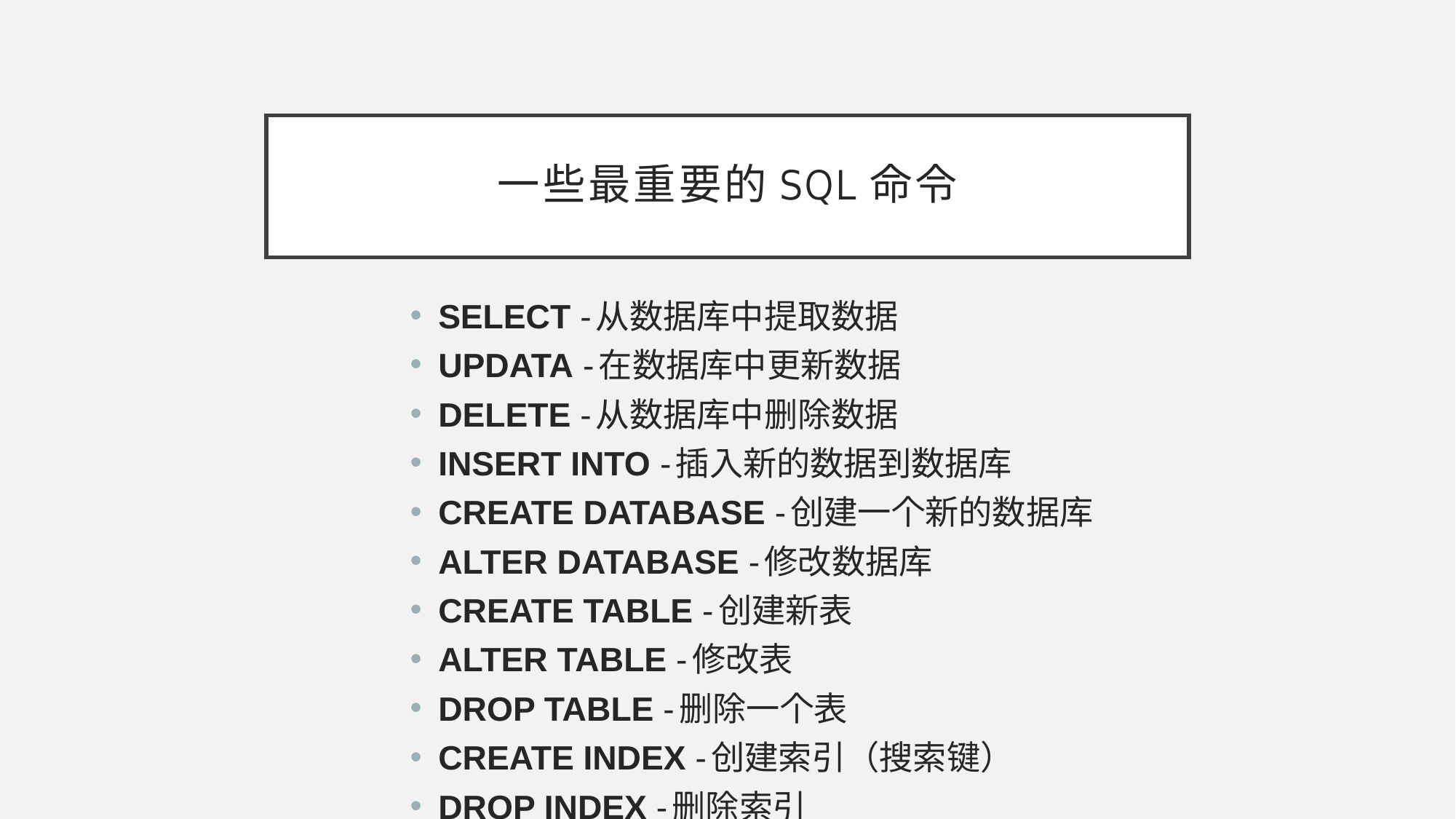

# 一些最重要的SQL命令
SELECT -从数据库中提取数据
UPDATA -在数据库中更新数据
DELETE -从数据库中删除数据
INSERT INTO -插入新的数据到数据库
CREATE DATABASE -创建一个新的数据库
ALTER DATABASE -修改数据库
CREATE TABLE -创建新表
ALTER TABLE -修改表
DROP TABLE -删除一个表
CREATE INDEX -创建索引（搜索键）
DROP INDEX -删除索引